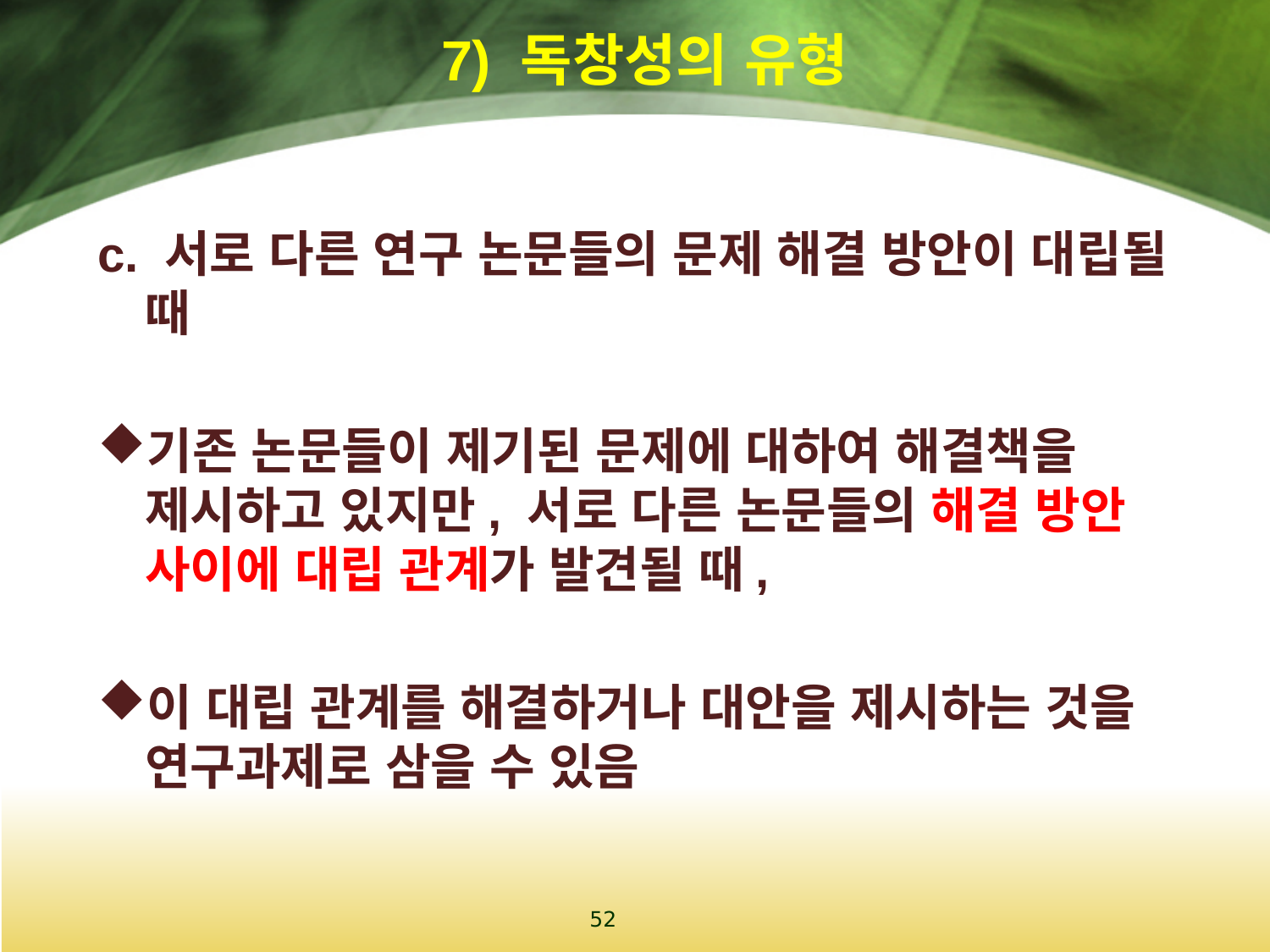

# 7) 독창성의 유형
c. 서로 다른 연구 논문들의 문제 해결 방안이 대립될 때

기존 논문들이 제기된 문제에 대하여 해결책을 제시하고 있지만, 서로 다른 논문들의 해결 방안 사이에 대립 관계가 발견될 때,

이 대립 관계를 해결하거나 대안을 제시하는 것을 연구과제로 삼을 수 있음

52